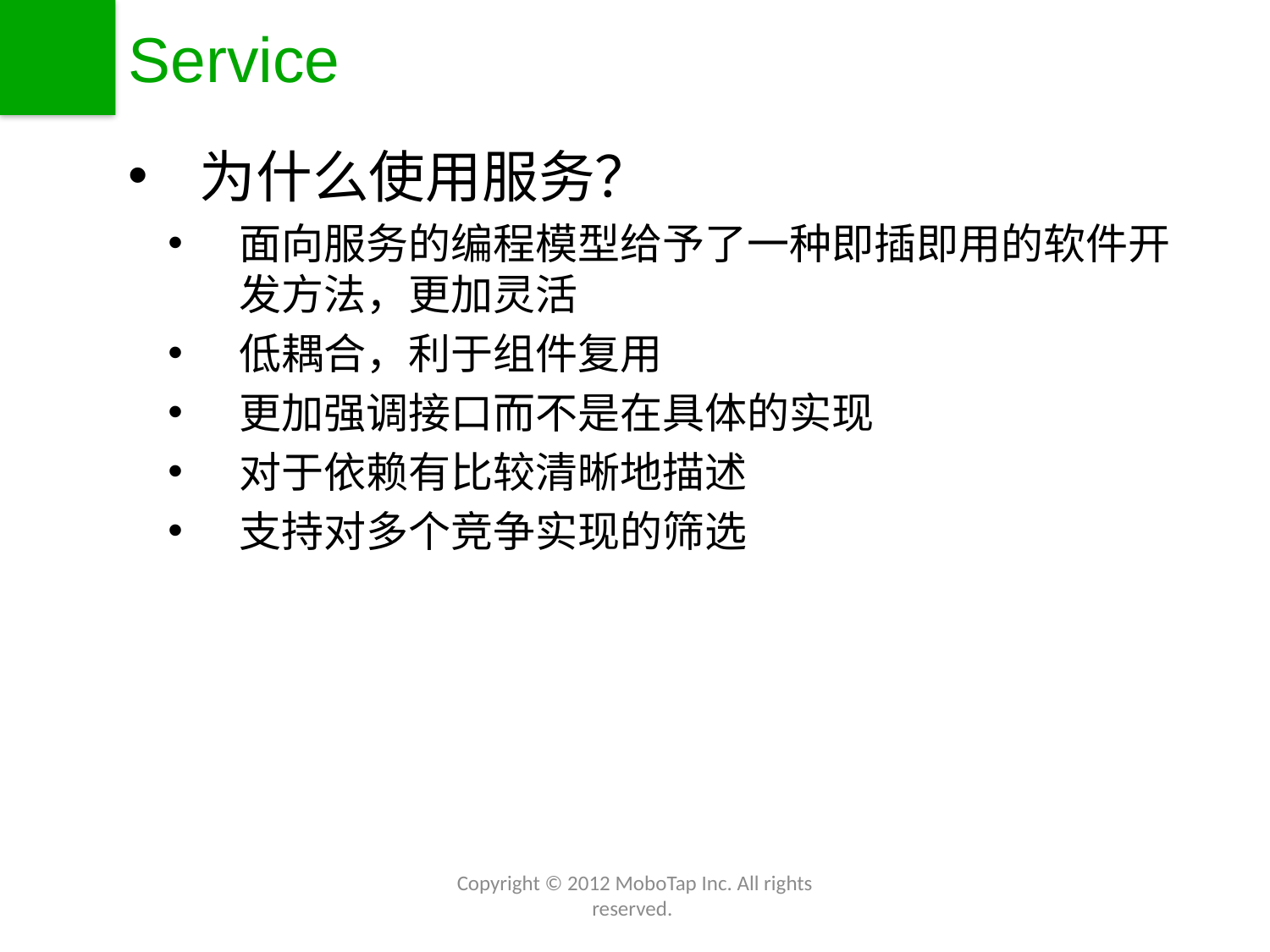

# Service
为什么使用服务？
面向服务的编程模型给予了一种即插即用的软件开发方法，更加灵活
低耦合，利于组件复用
更加强调接口而不是在具体的实现
对于依赖有比较清晰地描述
支持对多个竞争实现的筛选
Copyright © 2012 MoboTap Inc. All rights reserved.